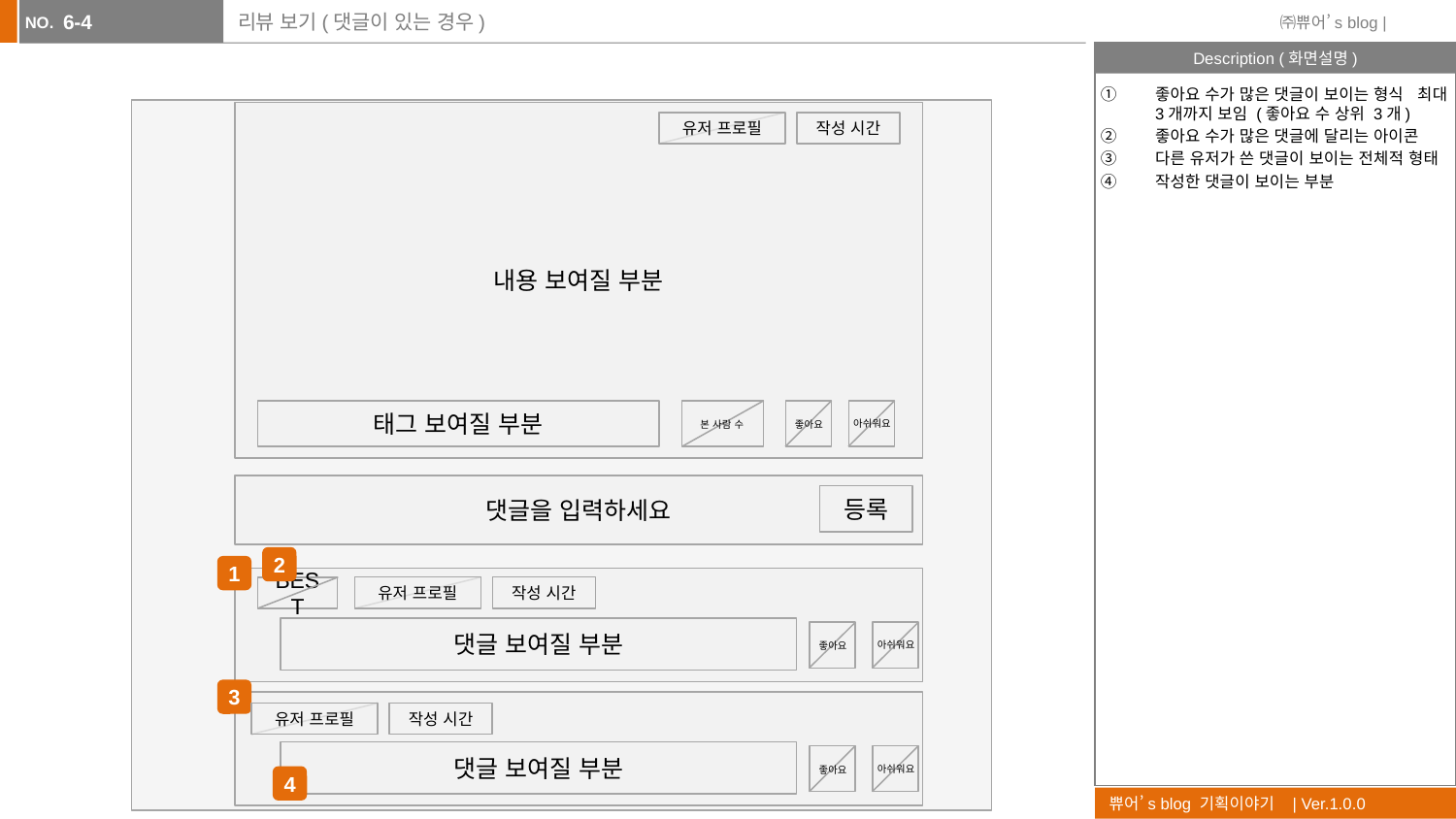

6-4
# 리뷰 보기(댓글이 있는 경우)
좋아요 수가 많은 댓글이 보이는 형식   최대 3개까지 보임 (좋아요 수 상위 3개)
좋아요 수가 많은 댓글에 달리는 아이콘
다른 유저가 쓴 댓글이 보이는 전체적 형태
작성한 댓글이 보이는 부분

내용 보여질 부분
유저 프로필
작성 시간
태그 보여질 부분

본 사람 수

좋아요

아쉬워요
댓글을 입력하세요
등록
2
1

유저 프로필
작성 시간
BEST
댓글 보여질 부분

좋아요

아쉬워요
3

유저 프로필
작성 시간
댓글 보여질 부분

좋아요

아쉬워요
4